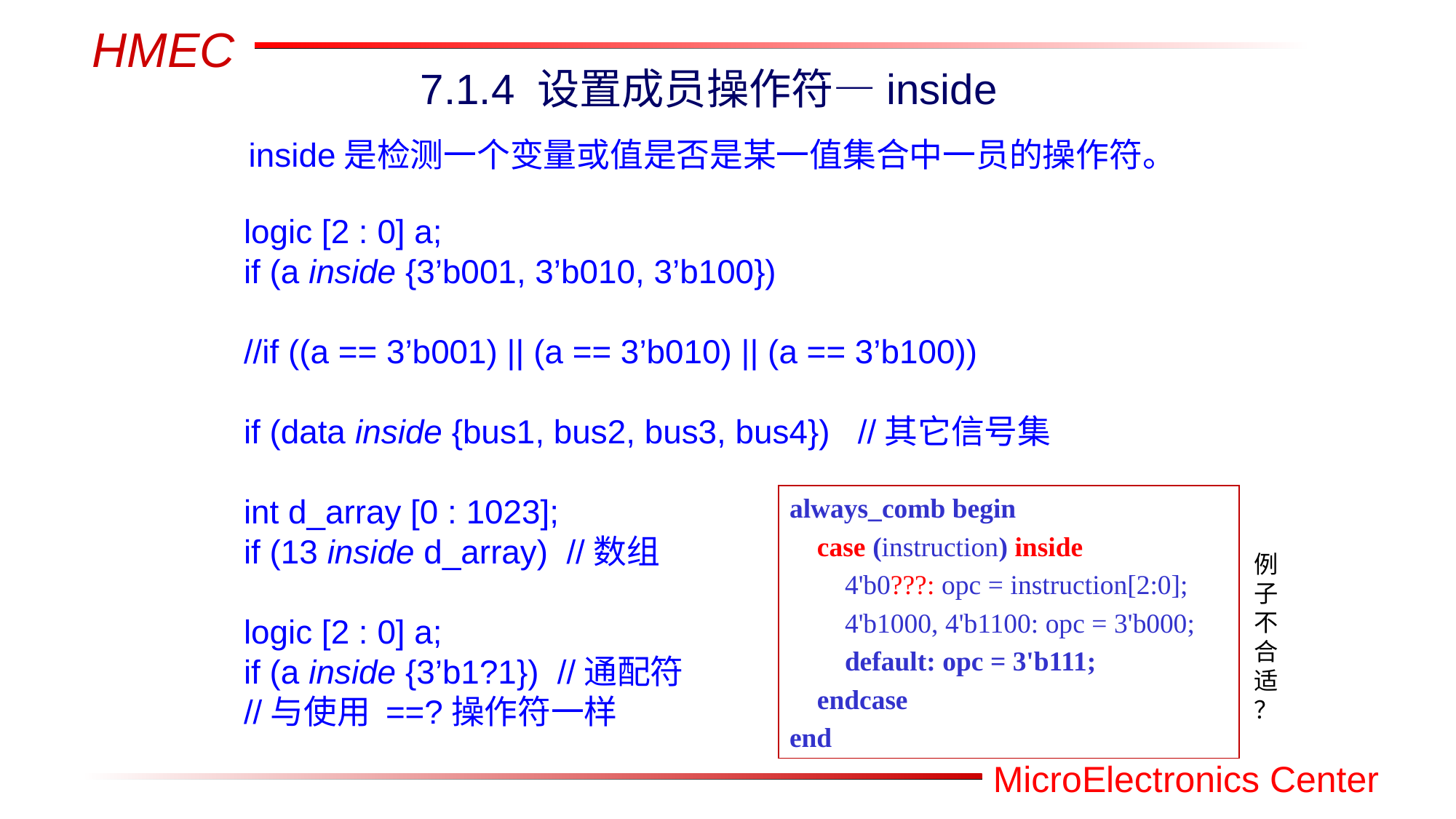

7.1.4 设置成员操作符—inside
inside是检测一个变量或值是否是某一值集合中一员的操作符。
logic [2 : 0] a;
if (a inside {3’b001, 3’b010, 3’b100})

//if ((a == 3’b001) || (a == 3’b010) || (a == 3’b100))

if (data inside {bus1, bus2, bus3, bus4})   //其它信号集

int d_array [0 : 1023];
if (13 inside d_array)  //数组

logic [2 : 0] a;
if (a inside {3’b1?1})  //通配符
//与使用 ==?操作符一样
always_comb begin
    case (instruction) inside
        4'b0???: opc = instruction[2:0];
        4'b1000, 4'b1100: opc = 3'b000;
        default: opc = 3'b111;
    endcase
end
例子不合适？